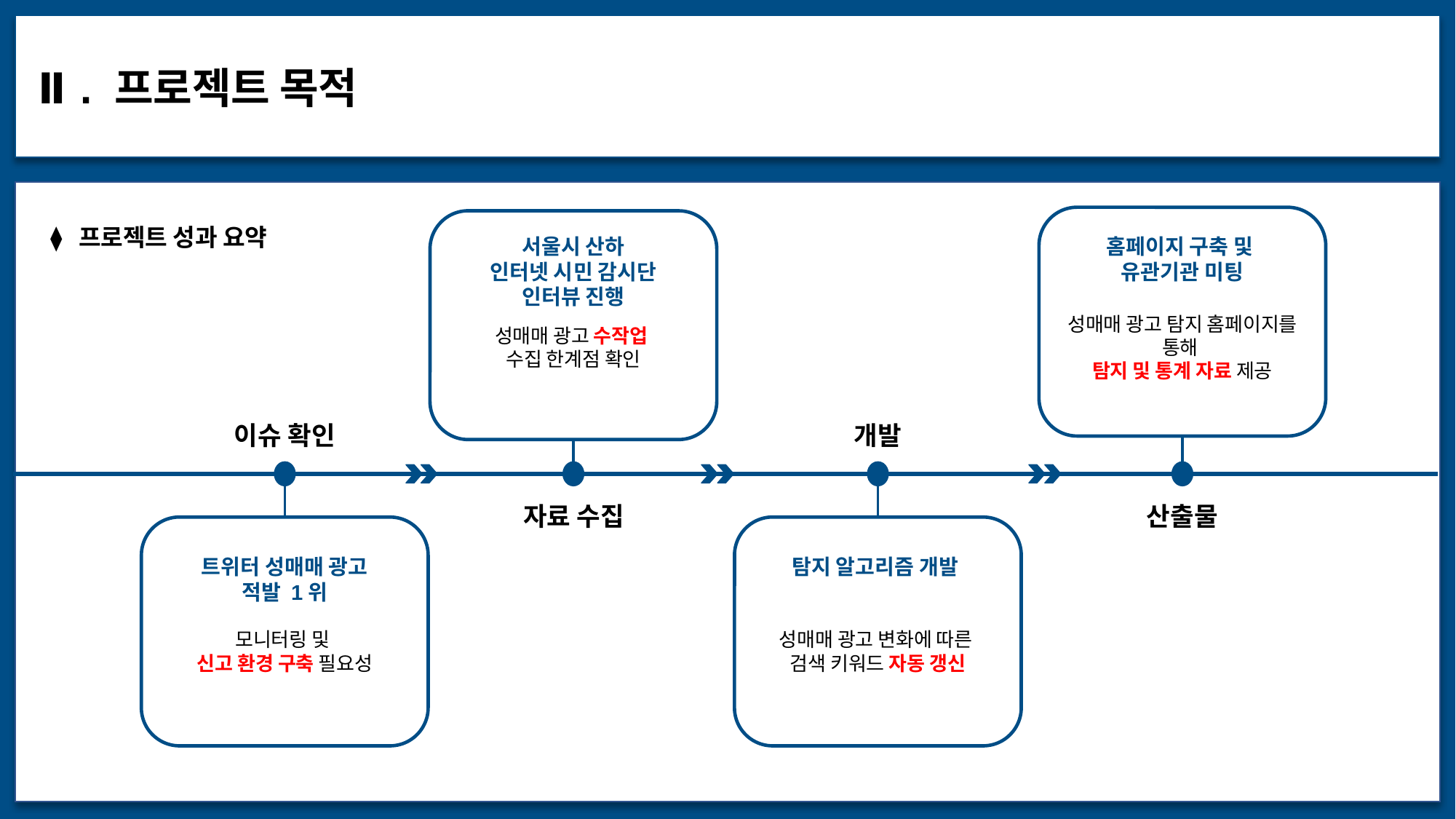

Ⅱ. 프로젝트 목적

⧫  프로젝트 성과 요약
서울시 산하
인터넷 시민 감시단
인터뷰 진행
홈페이지 구축 및
유관기관 미팅
성매매 광고 탐지 홈페이지를 통해
탐지 및 통계 자료 제공
성매매 광고 수작업
수집 한계점 확인
이슈 확인
개발

자료 수집
산출물

트위터 성매매 광고
적발 1위
탐지 알고리즘 개발
모니터링 및
신고 환경 구축 필요성
성매매 광고 변화에 따른
검색 키워드 자동 갱신